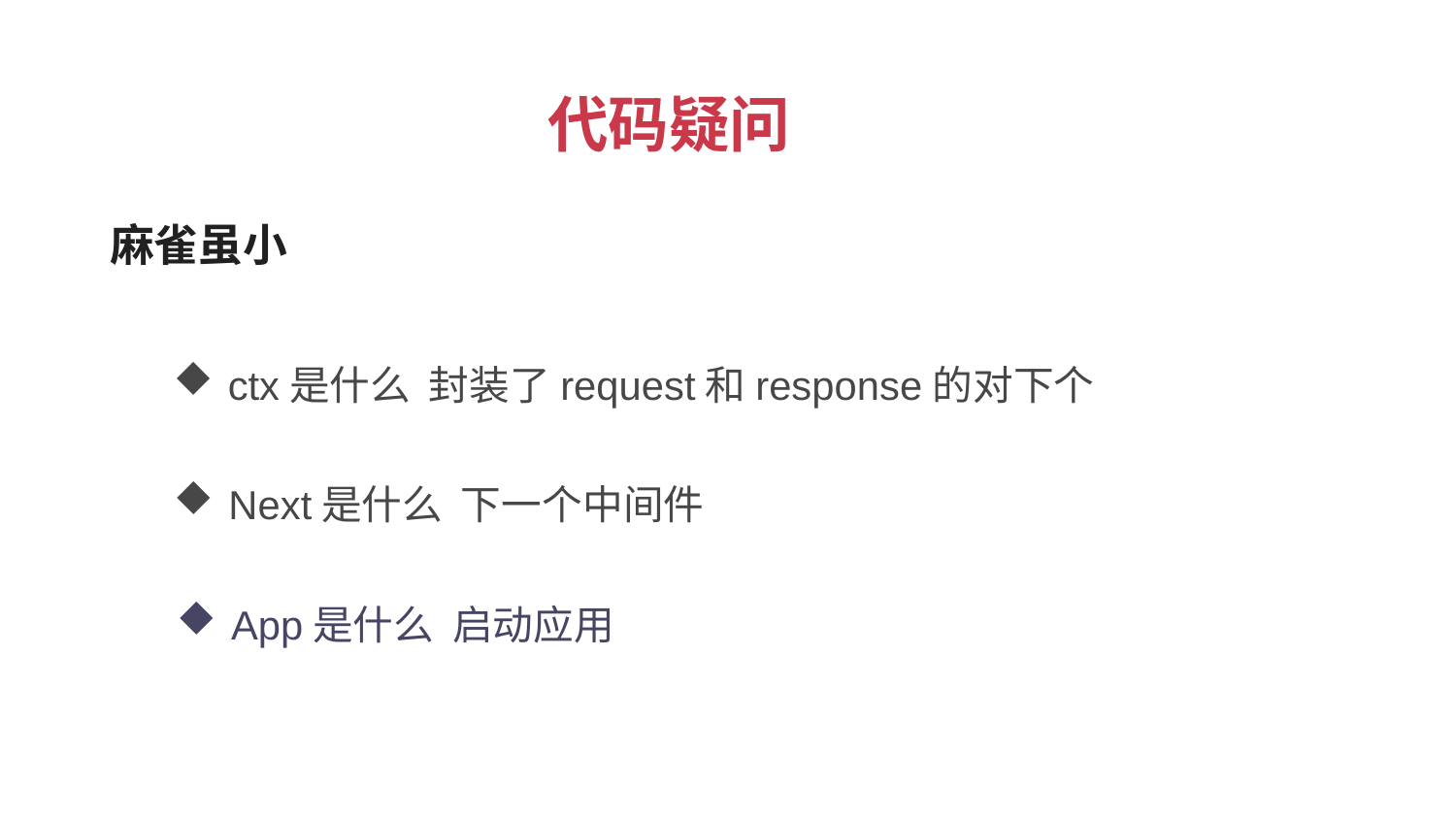

代码疑问
 麻雀虽小
ctx是什么  封装了request和response的对下个
Next是什么  下一个中间件
App是什么  启动应用